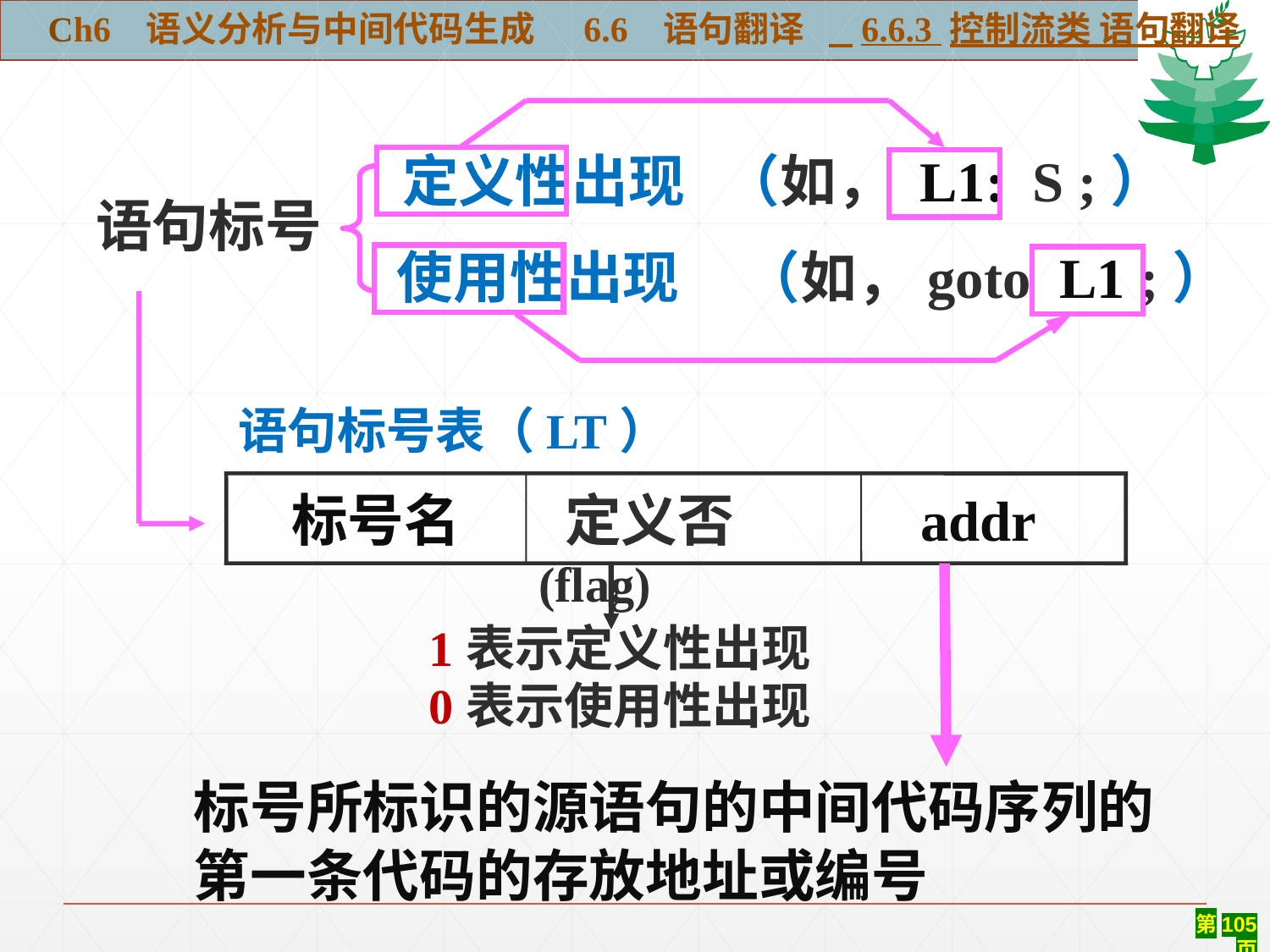

Ch6   语义分析与中间代码生成     6.6   语句翻译      6.6.3 控制流类 语句翻译

  定义性出现   （如， L1:  S ;）

语句标号
  使用性出现     （如，goto  L1 ;）

语句标号表（LT）
标号名

 定义否(flag)

   addr

标号所标识的源语句的中间代码序列的
第一条代码的存放地址或编号

1表示定义性出现
0表示使用性出现